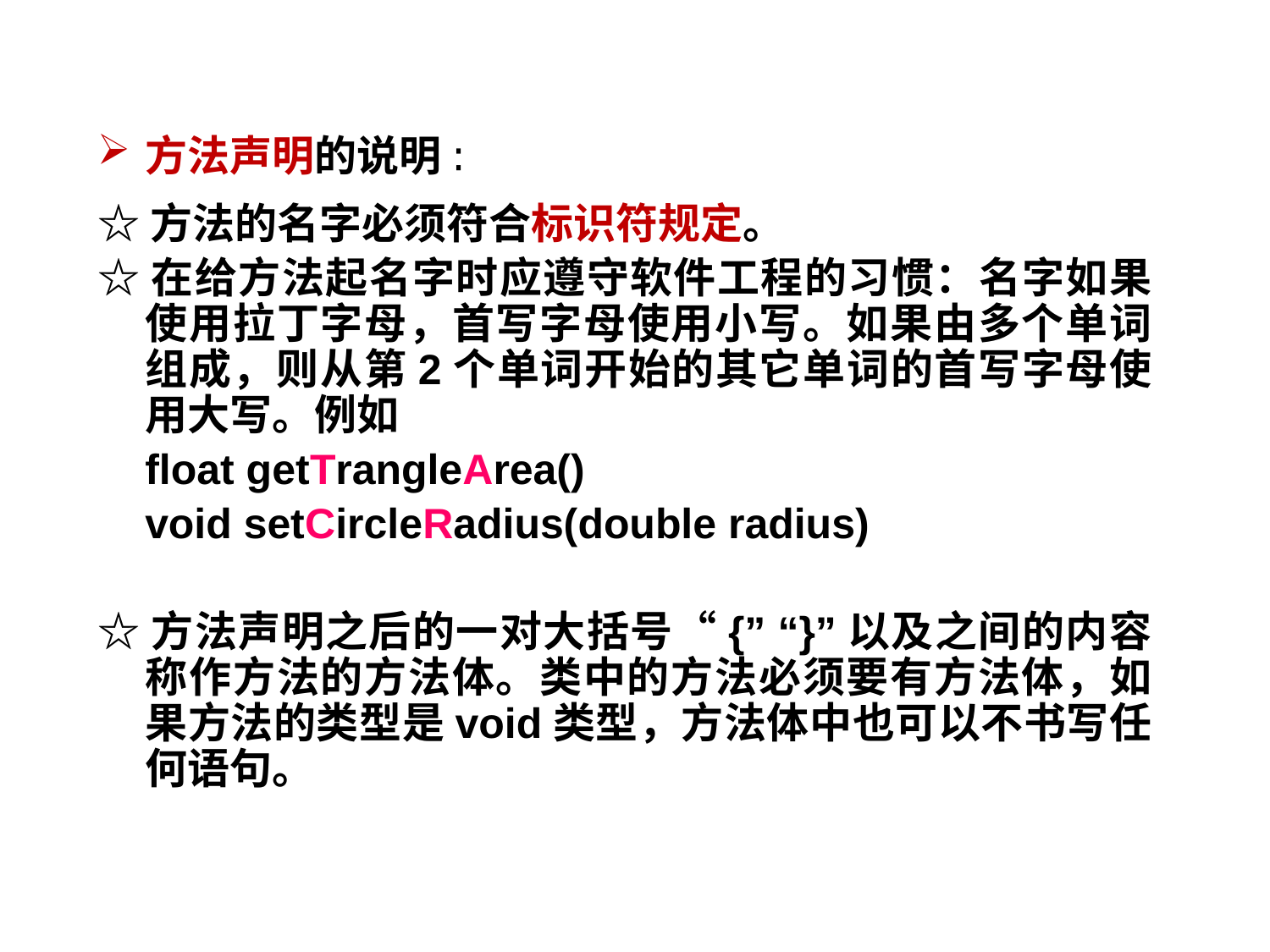

方法声明的说明:
☆方法的名字必须符合标识符规定。
☆在给方法起名字时应遵守软件工程的习惯：名字如果使用拉丁字母，首写字母使用小写。如果由多个单词组成，则从第2个单词开始的其它单词的首写字母使用大写。例如
    float getTrangleArea()
    void setCircleRadius(double radius)

☆方法声明之后的一对大括号“{” “}”以及之间的内容称作方法的方法体。类中的方法必须要有方法体，如果方法的类型是void类型，方法体中也可以不书写任何语句。